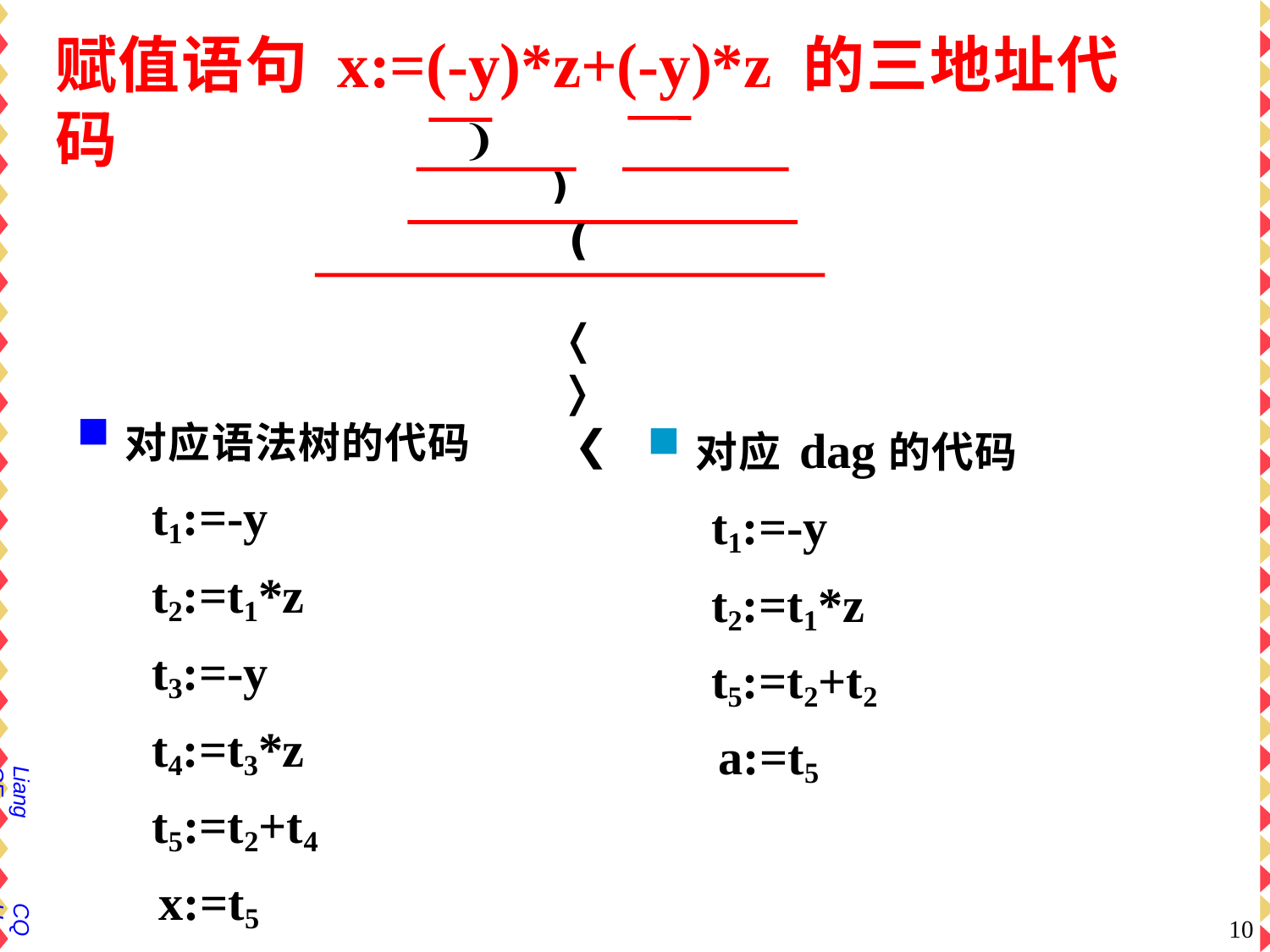

# 赋值语句 x:=(-y)*z+(-y)*z 的三地址代码
❩	❫
❪	❬
❭
❮

对应语法树的代码
t1:=-y
t2:=t1*z  t3:=-y  t4:=t3*z  t5:=t2+t4  x:=t5
对应dag的代码
t1:=-y
t2:=t1*z  t5:=t2+t2  a:=t5
Liang GE
CQU
10